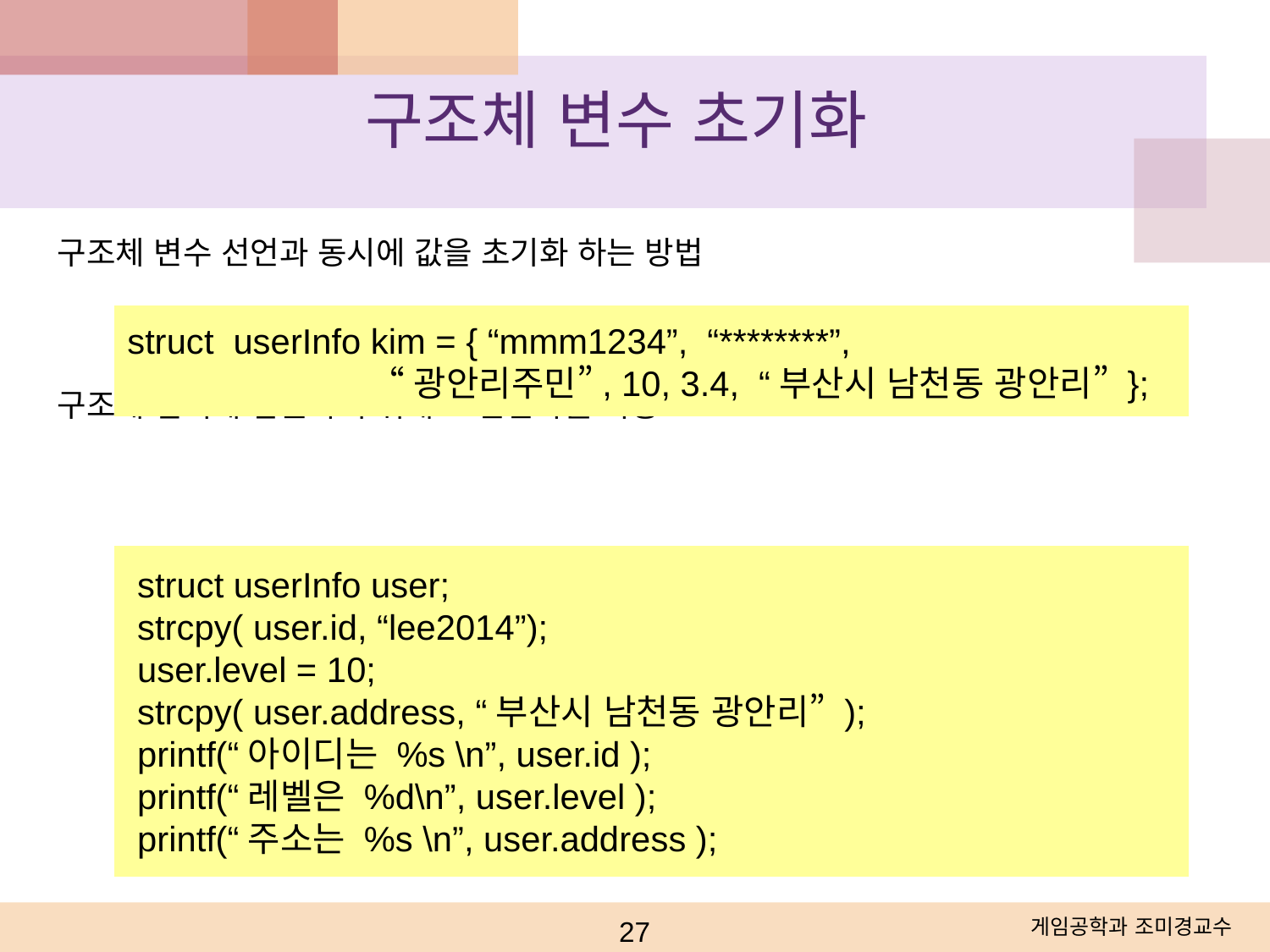

구조체 변수 초기화
구조체 변수 선언과 동시에 값을 초기화 하는 방법

구조체 멤버에 접근하기 위해 . 연산자를 사용

struct  userInfo kim = { “mmm1234”,  “********”,
                               “광안리주민”, 10, 3.4,  “부산시 남천동 광안리” };
 struct userInfo user;
 strcpy( user.id, “lee2014”);
 user.level = 10;
 strcpy( user.address, “부산시 남천동 광안리” );
 printf(“아이디는 %s \n”, user.id );
 printf(“레벨은 %d\n”, user.level );
 printf(“주소는 %s \n”, user.address );
27
게임공학과 조미경교수